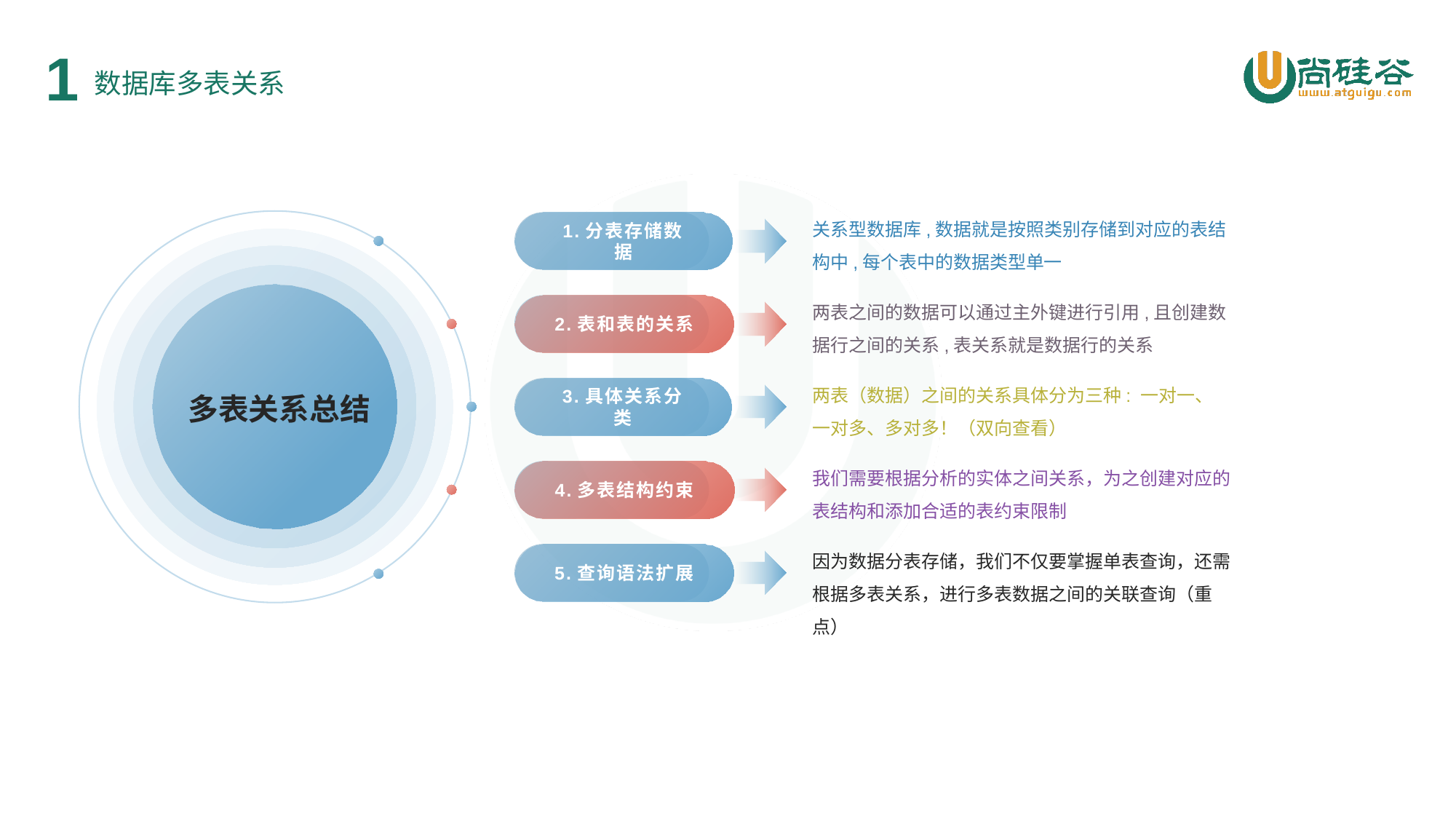

1
数据库多表关系
关系型数据库,数据就是按照类别存储到对应的表结构中,每个表中的数据类型单一

1.分表存储数据

两表之间的数据可以通过主外键进行引用,且创建数据行之间的关系,表关系就是数据行的关系

2.表和表的关系

两表（数据）之间的关系具体分为三种: 一对一、一对多、多对多！（双向查看）
3.具体关系分类

多表关系总结

我们需要根据分析的实体之间关系，为之创建对应的表结构和添加合适的表约束限制
4.多表结构约束

因为数据分表存储，我们不仅要掌握单表查询，还需根据多表关系，进行多表数据之间的关联查询（重点）

5.查询语法扩展